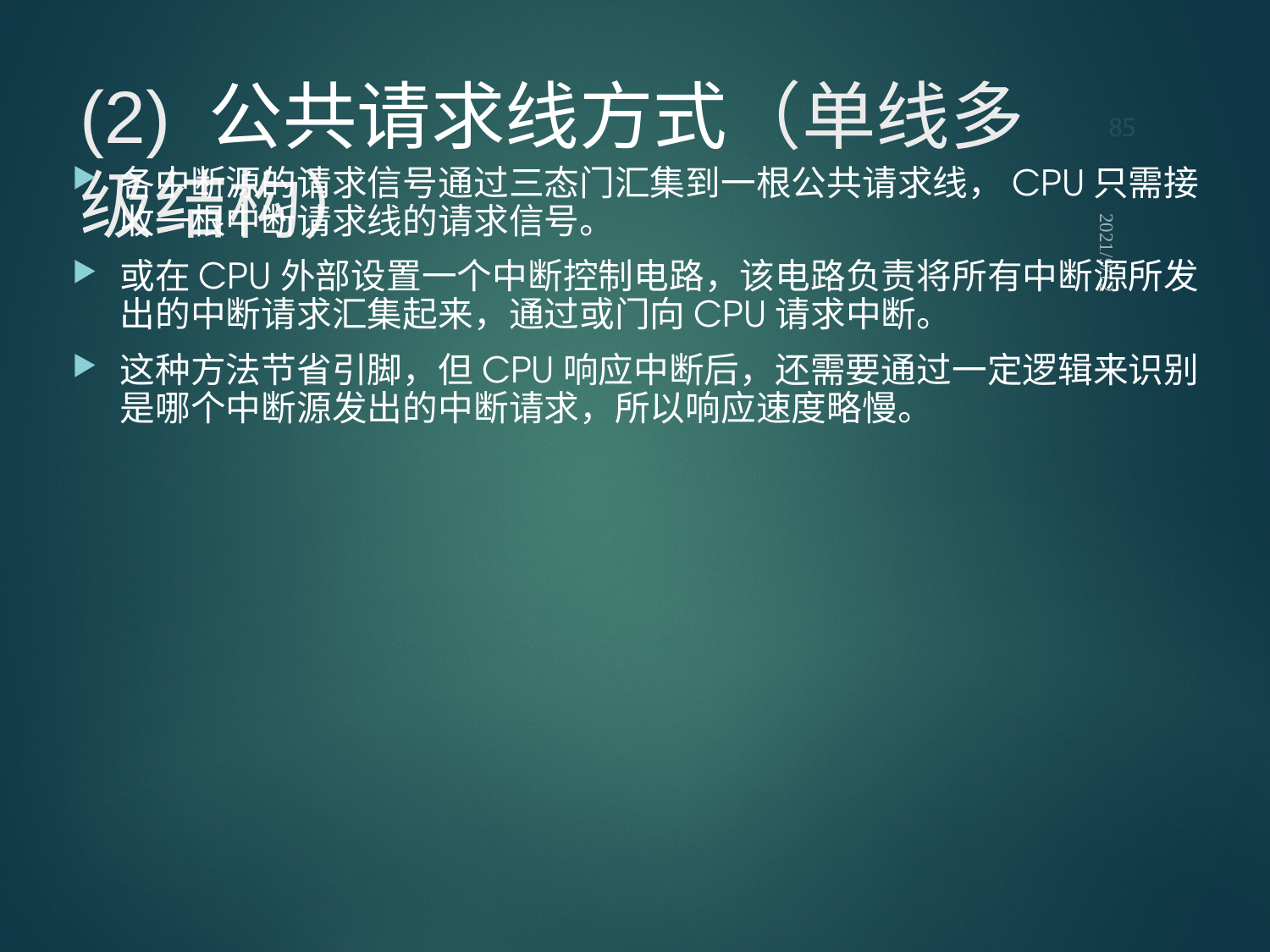

85
# (2) 公共请求线方式（单线多级结构）
各中断源的请求信号通过三态门汇集到一根公共请求线，CPU只需接收一根中断请求线的请求信号。
或在CPU外部设置一个中断控制电路，该电路负责将所有中断源所发出的中断请求汇集起来，通过或门向CPU请求中断。
这种方法节省引脚，但CPU响应中断后，还需要通过一定逻辑来识别是哪个中断源发出的中断请求，所以响应速度略慢。
2021/9/12